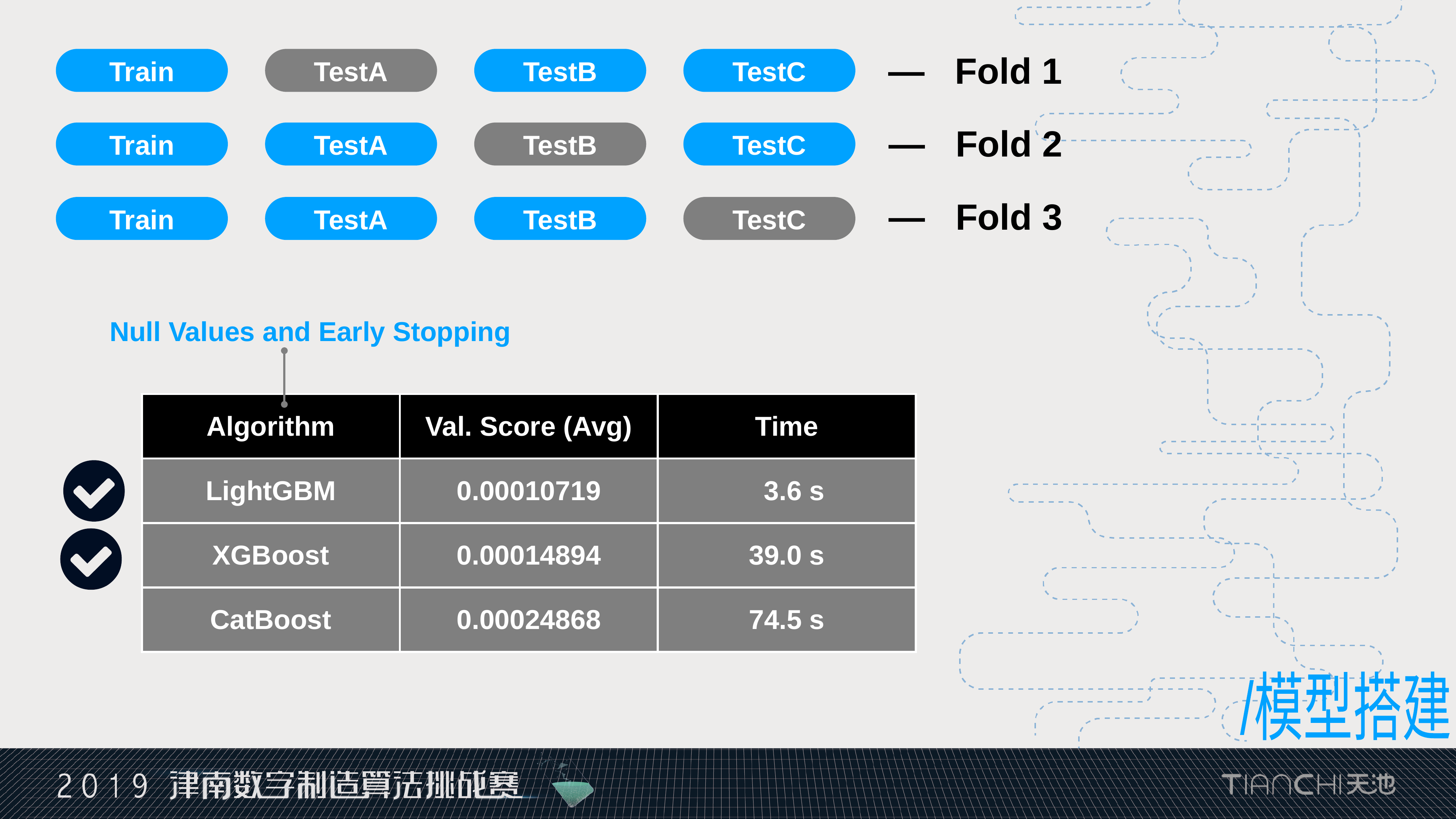

TestA
Train
TestB
TestC
—   Fold 1
TestA
Train
TestB
TestC
—   Fold 2
TestA
Train
TestB
TestC
—   Fold 3
Null Values and Early Stopping
| Algorithm | Val. Score (Avg) | Time |
| --- | --- | --- |
| LightGBM | 0.00010719 | 3.6 s |
| XGBoost | 0.00014894 | 39.0 s |
| CatBoost | 0.00024868 | 74.5 s |

/模型搭建